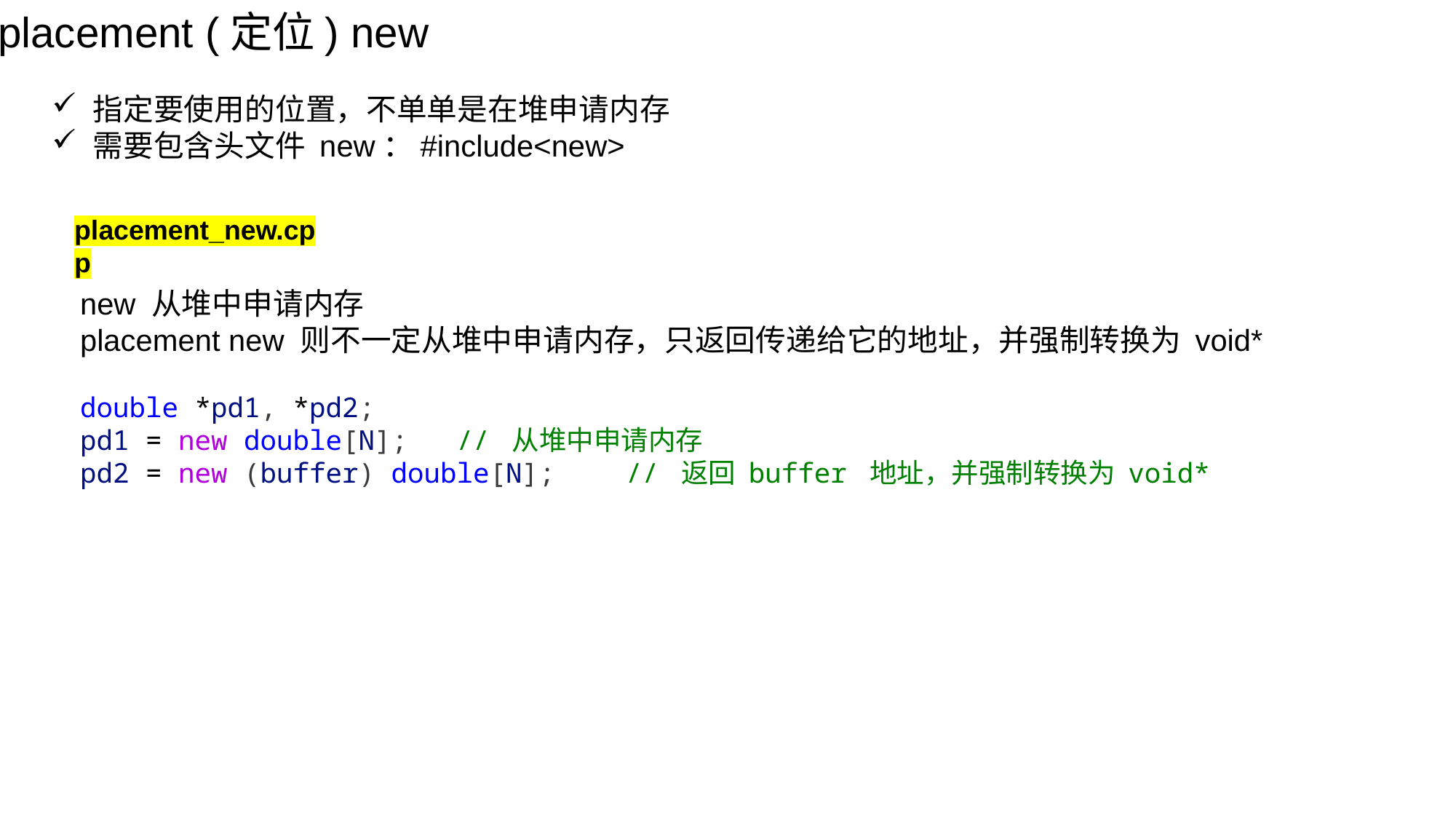

placement (定位) new
指定要使用的位置，不单单是在堆申请内存
需要包含头文件 new：#include<new>
placement_new.cpp
new 从堆中申请内存
placement new 则不一定从堆中申请内存，只返回传递给它的地址，并强制转换为 void*

double *pd1, *pd2;
pd1 = new double[N];   // 从堆中申请内存
pd2 = new (buffer) double[N];	// 返回 buffer 地址，并强制转换为 void*